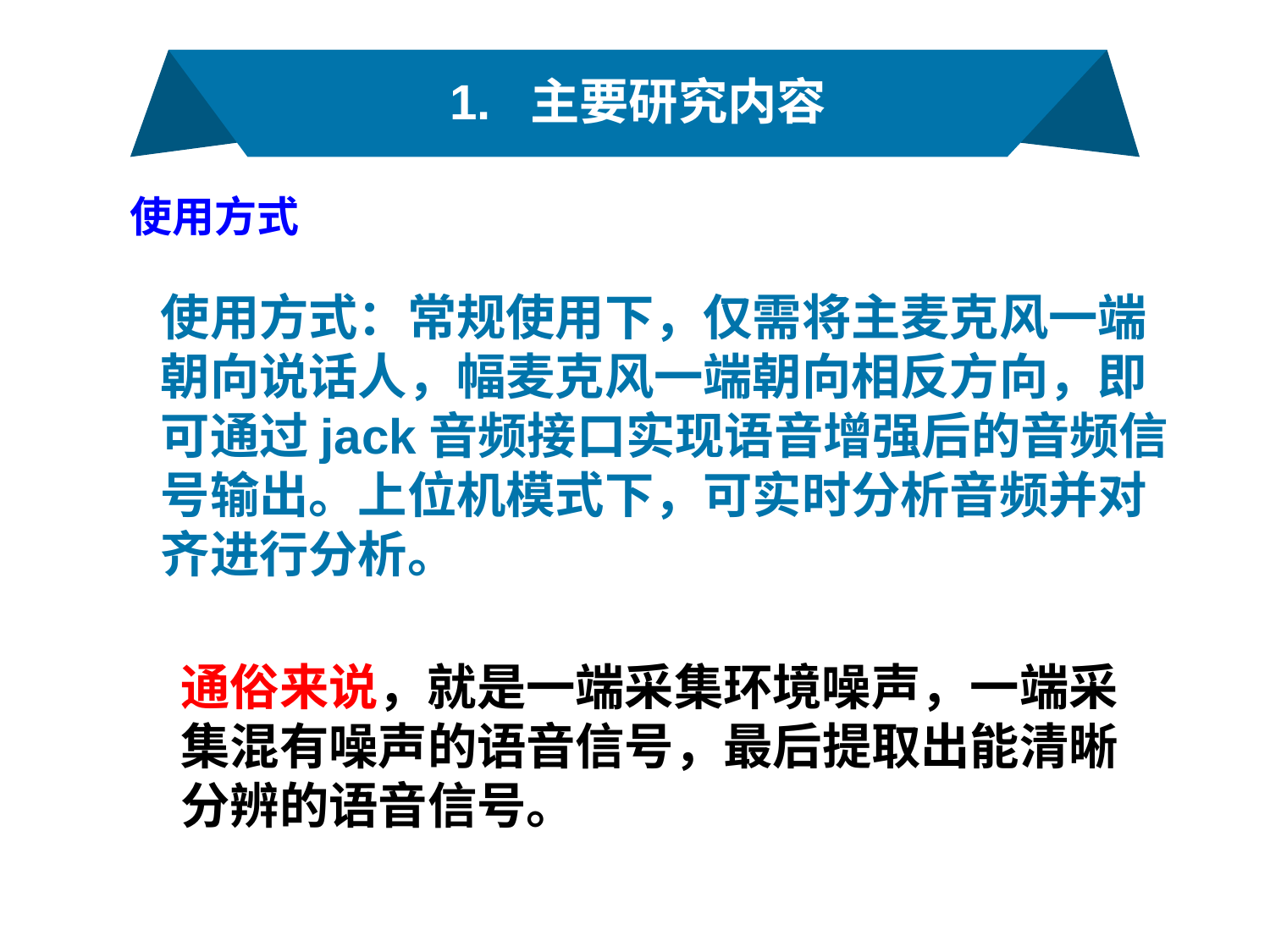

1.  主要研究内容
使用方式
使用方式：常规使用下，仅需将主麦克风一端朝向说话人，幅麦克风一端朝向相反方向，即可通过jack音频接口实现语音增强后的音频信号输出。上位机模式下，可实时分析音频并对齐进行分析。
通俗来说，就是一端采集环境噪声，一端采集混有噪声的语音信号，最后提取出能清晰分辨的语音信号。